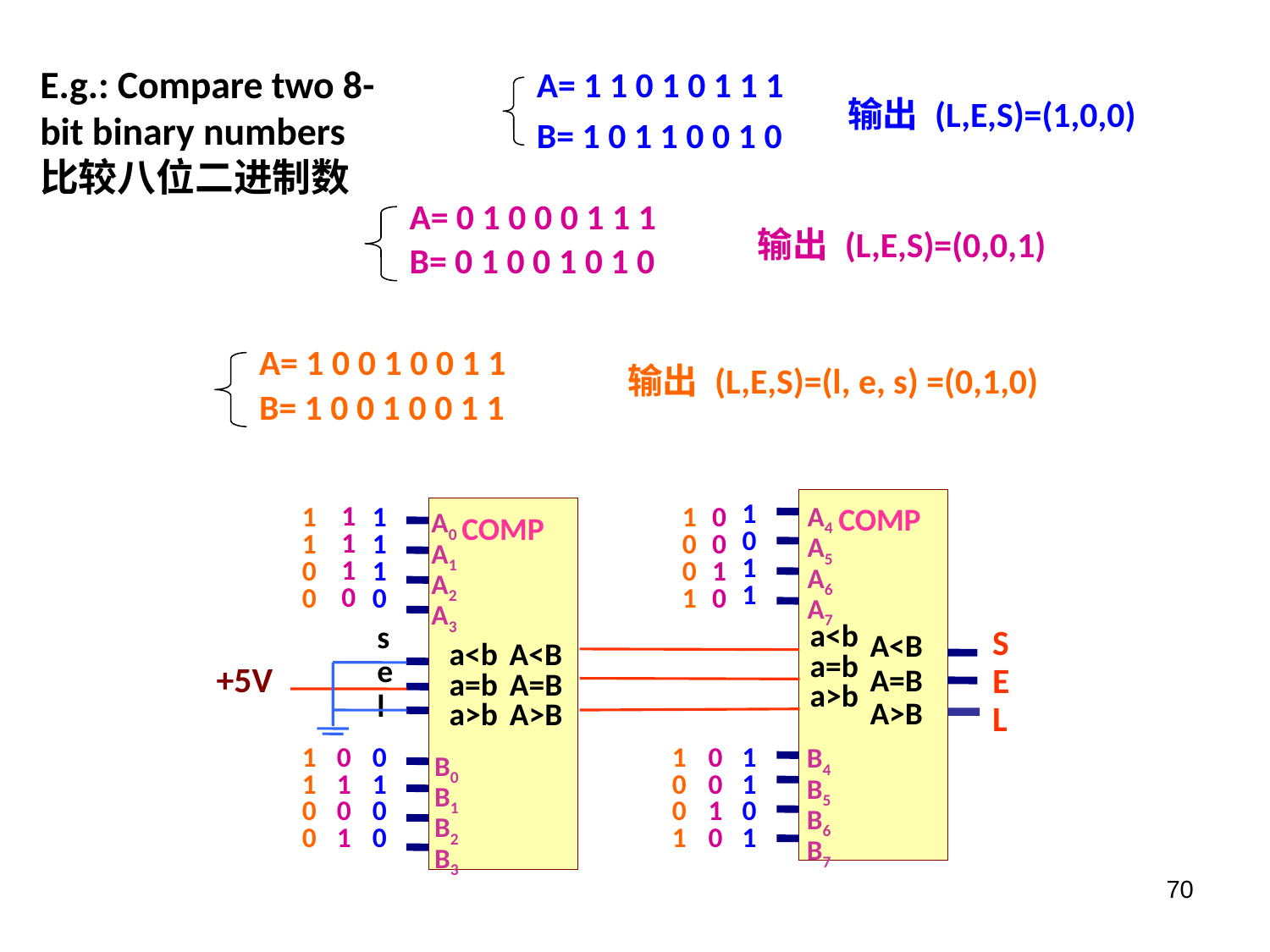

E.g.: Compare two 8-bit binary numbers 比较八位二进制数
A= 1 1 0 1 0 1 1 1
B= 1 0 1 1 0 0 1 0

输出 (L,E,S)=(1,0,0)
A= 0 1 0 0 0 1 1 1
B= 0 1 0 0 1 0 1 0

输出 (L,E,S)=(0,0,1)
A= 1 0 0 1 0 0 1 1
B= 1 0 0 1 0 0 1 1

输出 (L,E,S)=(l, e, s) =(0,1,0)

COMP

a<b
A<B
a=b

A=B
a>b

A>B

COMP

s
e
l
S
E
L
a<b
A<B

+5V
A=B
a=b

a>b
A>B

1
0
1
1
A4
A5
A6
A7
1
1
1
0
1
1
0
0
1
1
1
0
1
0
0
1
0
0
1
0
A0
A1
A2
A3
B4
B5
B6
B7
1
1
0
0
0
1
0
1
0
1
0
0
1
0
0
1
0
0
1
0
1
1
0
1
B0
B1
B2
B3
70